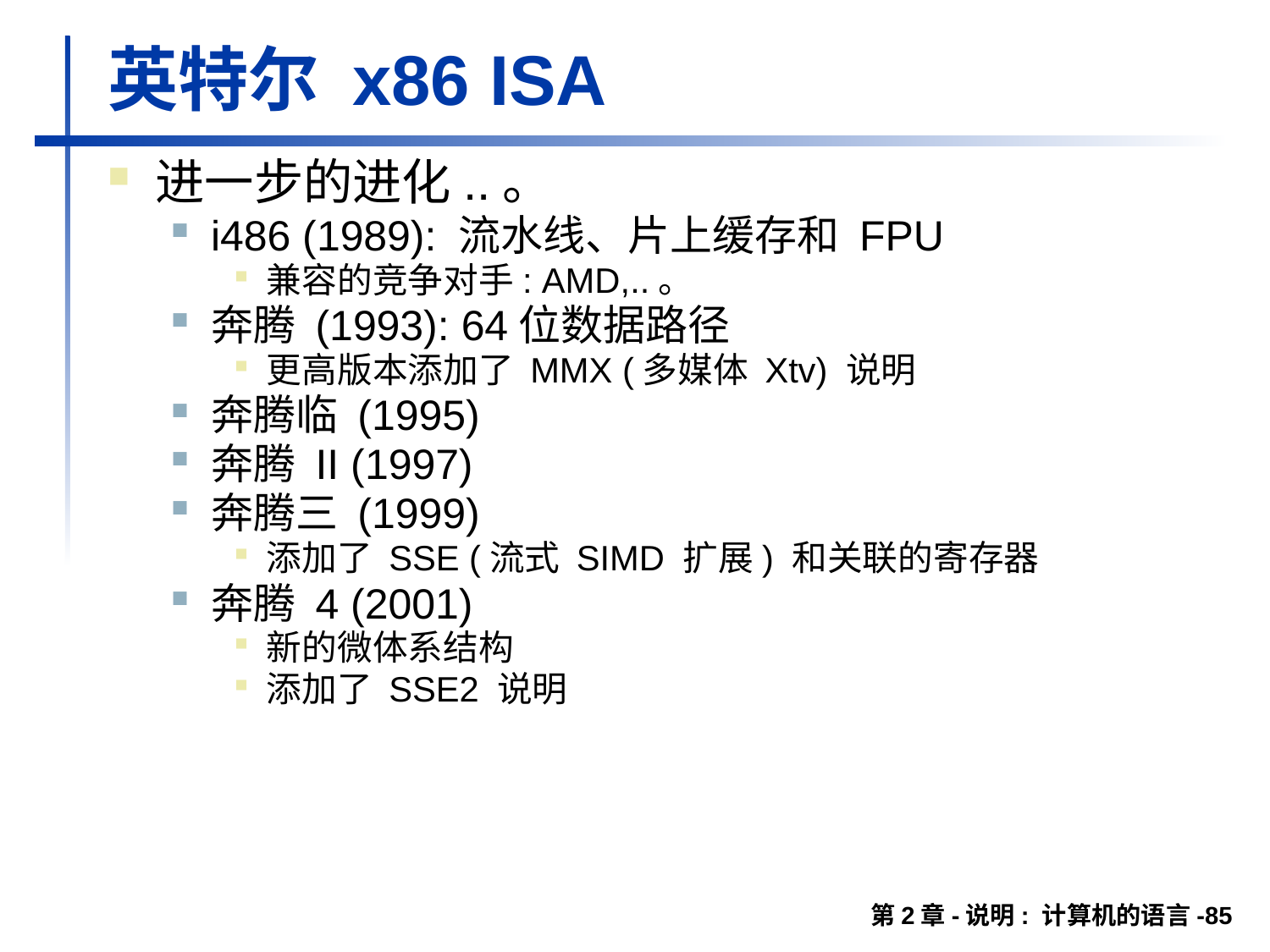

# 英特尔 x86 ISA
进一步的进化..。
i486 (1989): 流水线、片上缓存和 FPU
兼容的竞争对手: AMD,..。
奔腾 (1993): 64位数据路径
更高版本添加了 MMX (多媒体 Xtv) 说明
奔腾临 (1995)
奔腾 II (1997)
奔腾三 (1999)
添加了 SSE (流式 SIMD 扩展) 和关联的寄存器
奔腾 4 (2001)
新的微体系结构
添加了 SSE2 说明
第2章-说明: 计算机的语言-85